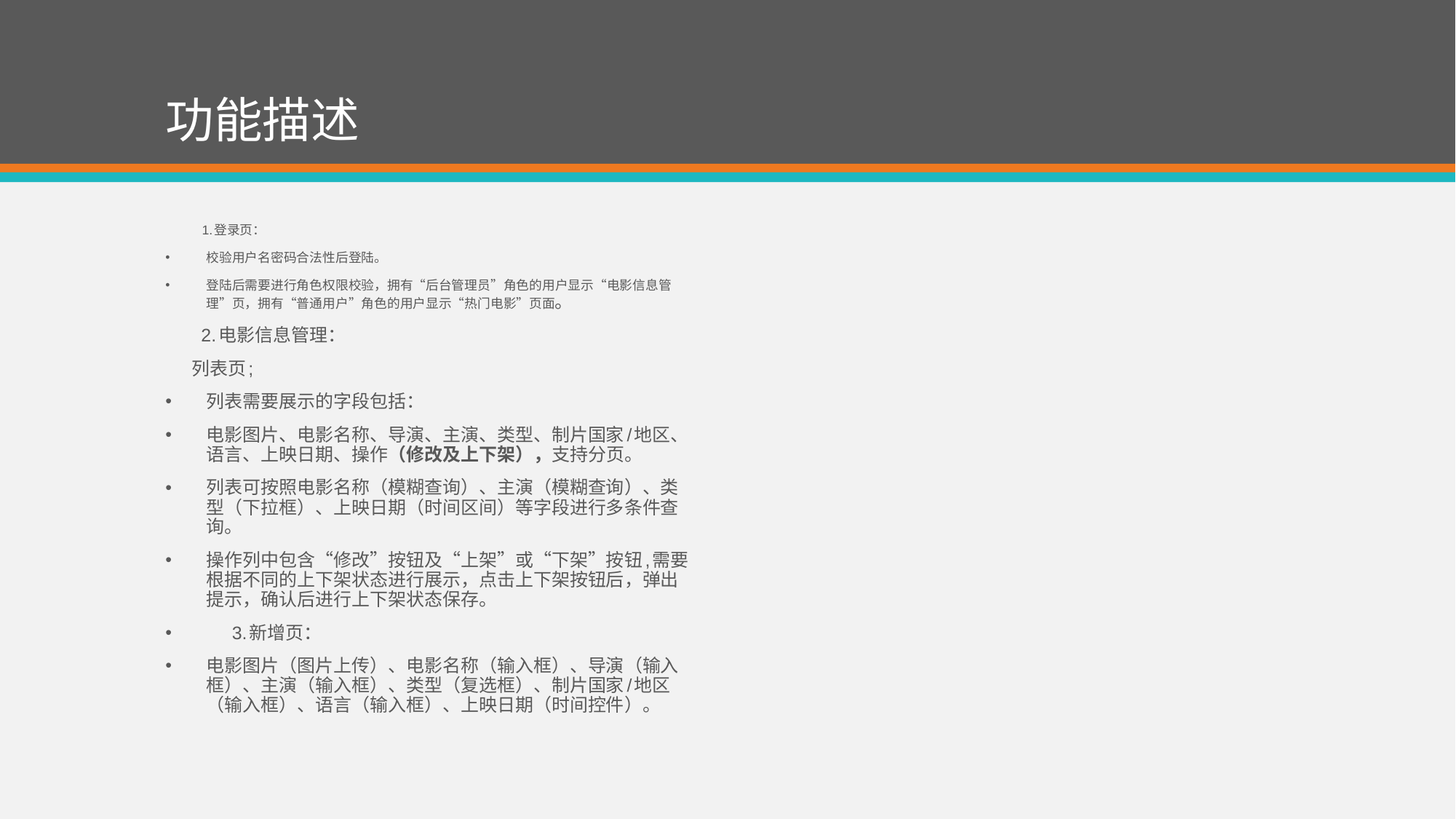

# 功能描述

          1.登录页：
校验用户名密码合法性后登陆。
登陆后需要进行角色权限校验，拥有“后台管理员”角色的用户显示“电影信息管理”页，拥有“普通用户”角色的用户显示“热门电影”页面。
       2.电影信息管理：
      列表页;
列表需要展示的字段包括：
电影图片、电影名称、导演、主演、类型、制片国家/地区、语言、上映日期、操作（修改及上下架），支持分页。
列表可按照电影名称（模糊查询）、主演（模糊查询）、类型（下拉框）、上映日期（时间区间）等字段进行多条件查询。
操作列中包含“修改”按钮及“上架”或“下架”按钮,需要根据不同的上下架状态进行展示，点击上下架按钮后，弹出提示，确认后进行上下架状态保存。
     3.新增页：
电影图片（图片上传）、电影名称（输入框）、导演（输入框）、主演（输入框）、类型（复选框）、制片国家/地区（输入框）、语言（输入框）、上映日期（时间控件）。